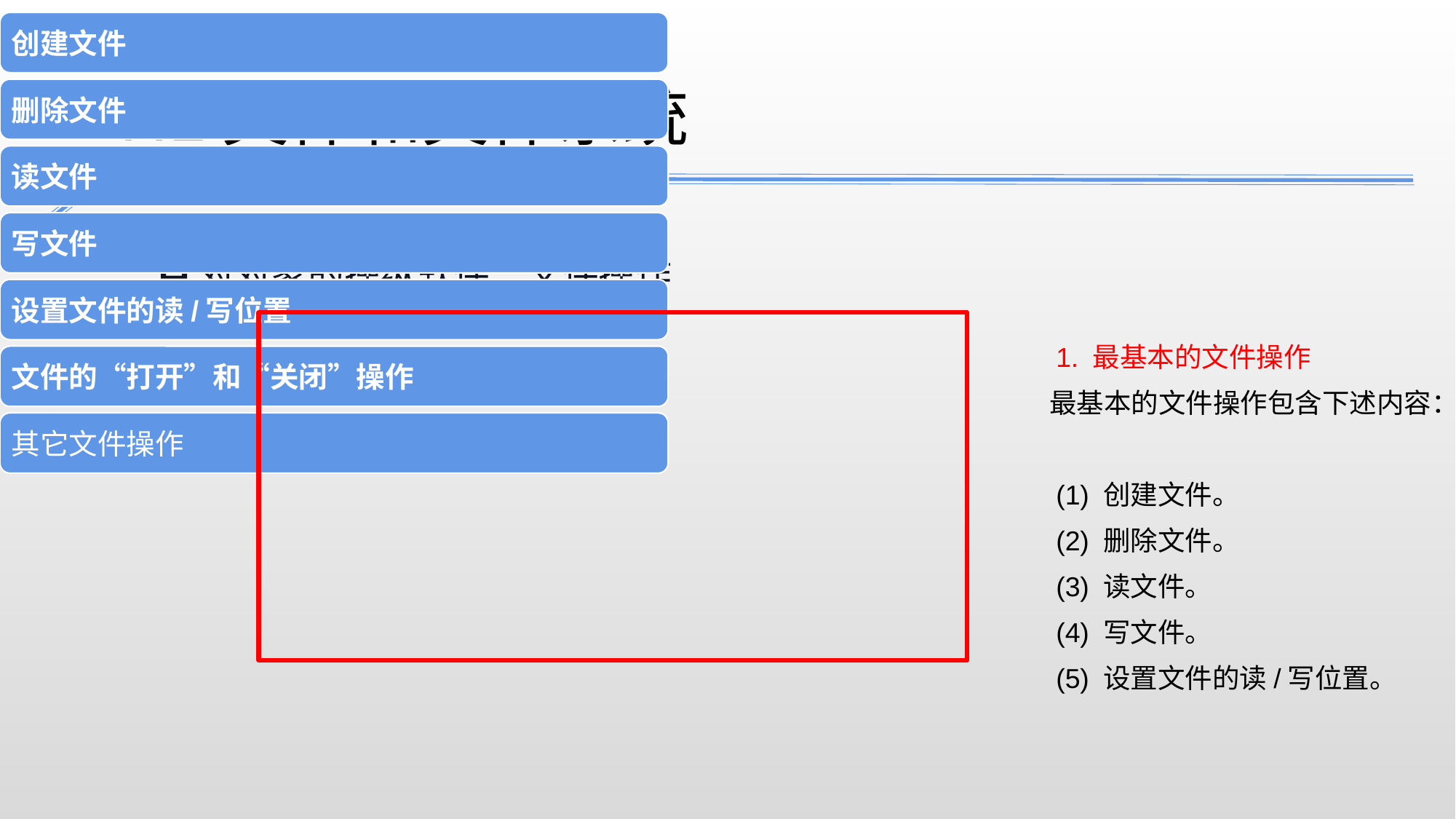

7.1文件和文件系统
对对象的操纵软件：文件操作

创建文件
删除文件
读文件
写文件
设置文件的读/写位置
文件的“打开”和“关闭”操作
其它文件操作
　　1. 最基本的文件操作
　　最基本的文件操作包含下述内容：
　　(1) 创建文件。
　　(2) 删除文件。
　　(3) 读文件。
　　(4) 写文件。
　　(5) 设置文件的读/写位置。